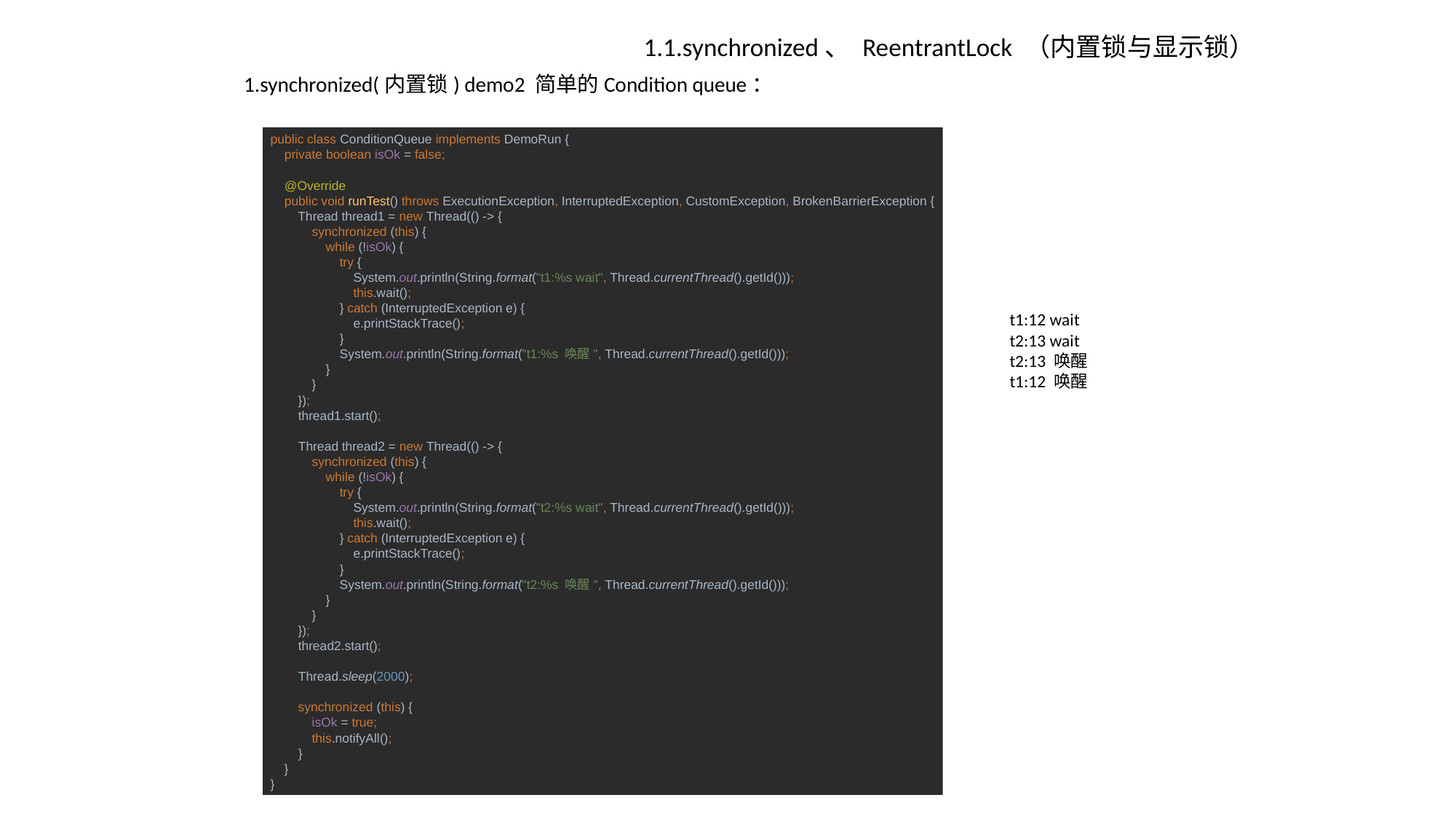

1.1.synchronized、 ReentrantLock （内置锁与显示锁）
1.synchronized(内置锁) demo2 简单的Condition queue：
public class ConditionQueue implements DemoRun {
    private boolean isOk = false;
    @Override
    public void runTest() throws ExecutionException, InterruptedException, CustomException, BrokenBarrierException {
        Thread thread1 = new Thread(() -> {
            synchronized (this) {
                while (!isOk) {
                    try {
                        System.out.println(String.format("t1:%s wait", Thread.currentThread().getId()));
                        this.wait();
                    } catch (InterruptedException e) {
                        e.printStackTrace();
                    }
                    System.out.println(String.format("t1:%s 唤醒", Thread.currentThread().getId()));
                }
            }
        });
        thread1.start();
        Thread thread2 = new Thread(() -> {
            synchronized (this) {
                while (!isOk) {
                    try {
                        System.out.println(String.format("t2:%s wait", Thread.currentThread().getId()));
                        this.wait();
                    } catch (InterruptedException e) {
                        e.printStackTrace();
                    }
                    System.out.println(String.format("t2:%s 唤醒", Thread.currentThread().getId()));
                }
            }
        });
        thread2.start();
        Thread.sleep(2000);
        synchronized (this) {
            isOk = true;
            this.notifyAll();
        }
    }
}
t1:12 wait
t2:13 wait
t2:13 唤醒
t1:12 唤醒